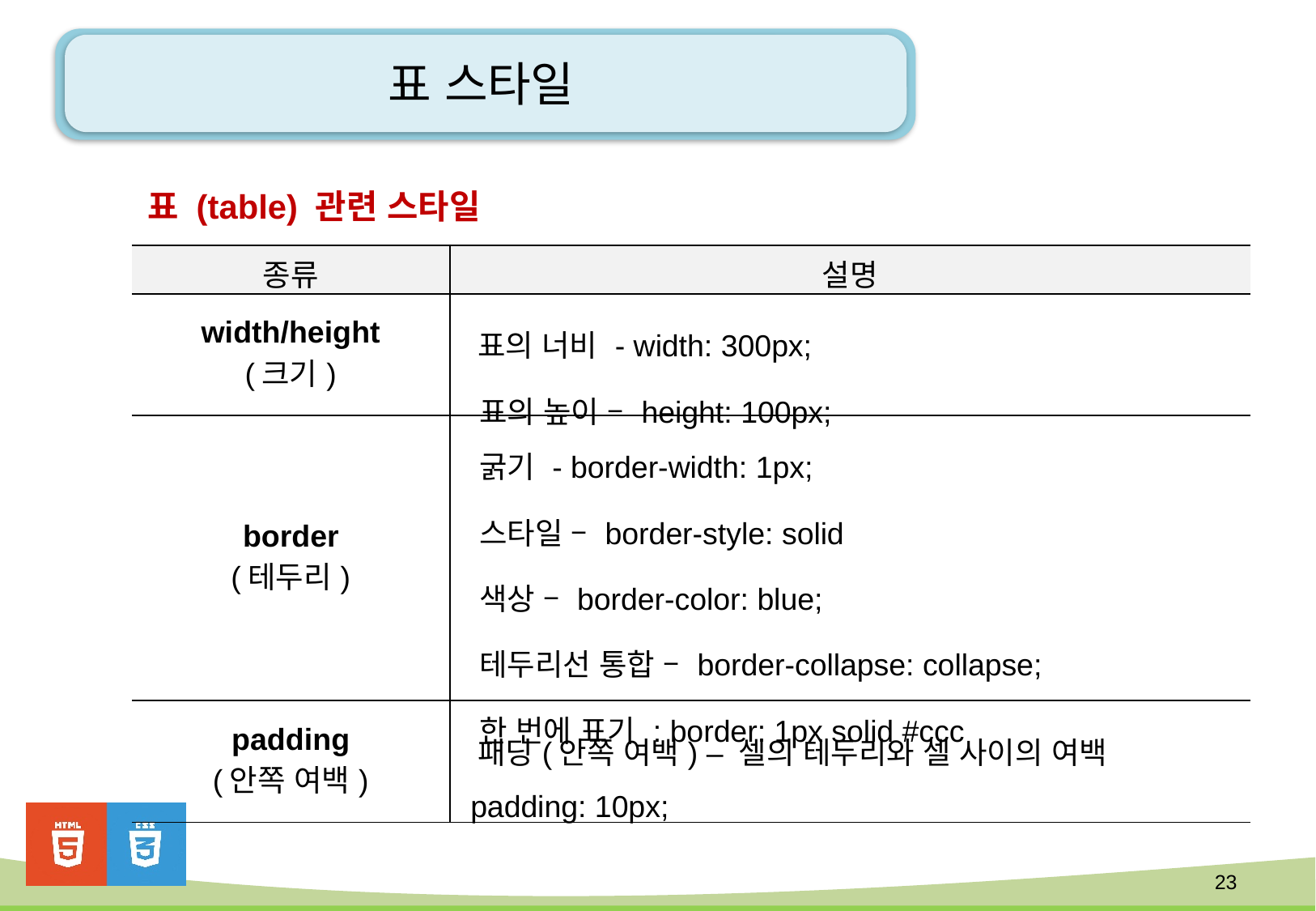

# 표 스타일
표 (table) 관련 스타일
| 종류 | 설명 |
| --- | --- |
| width/height (크기) | 표의 너비 - width: 300px; 표의 높이 – height: 100px; |
| border (테두리) | 굵기 - border-width: 1px; 스타일 – border-style: solid 색상 – border-color: blue; 테두리선 통합 – border-collapse: collapse; 한 번에 표기 : border: 1px solid #ccc |
| padding (안쪽 여백) | 패딩(안쪽 여백) – 셀의 테두리와 셀 사이의 여백 padding: 10px; |
23